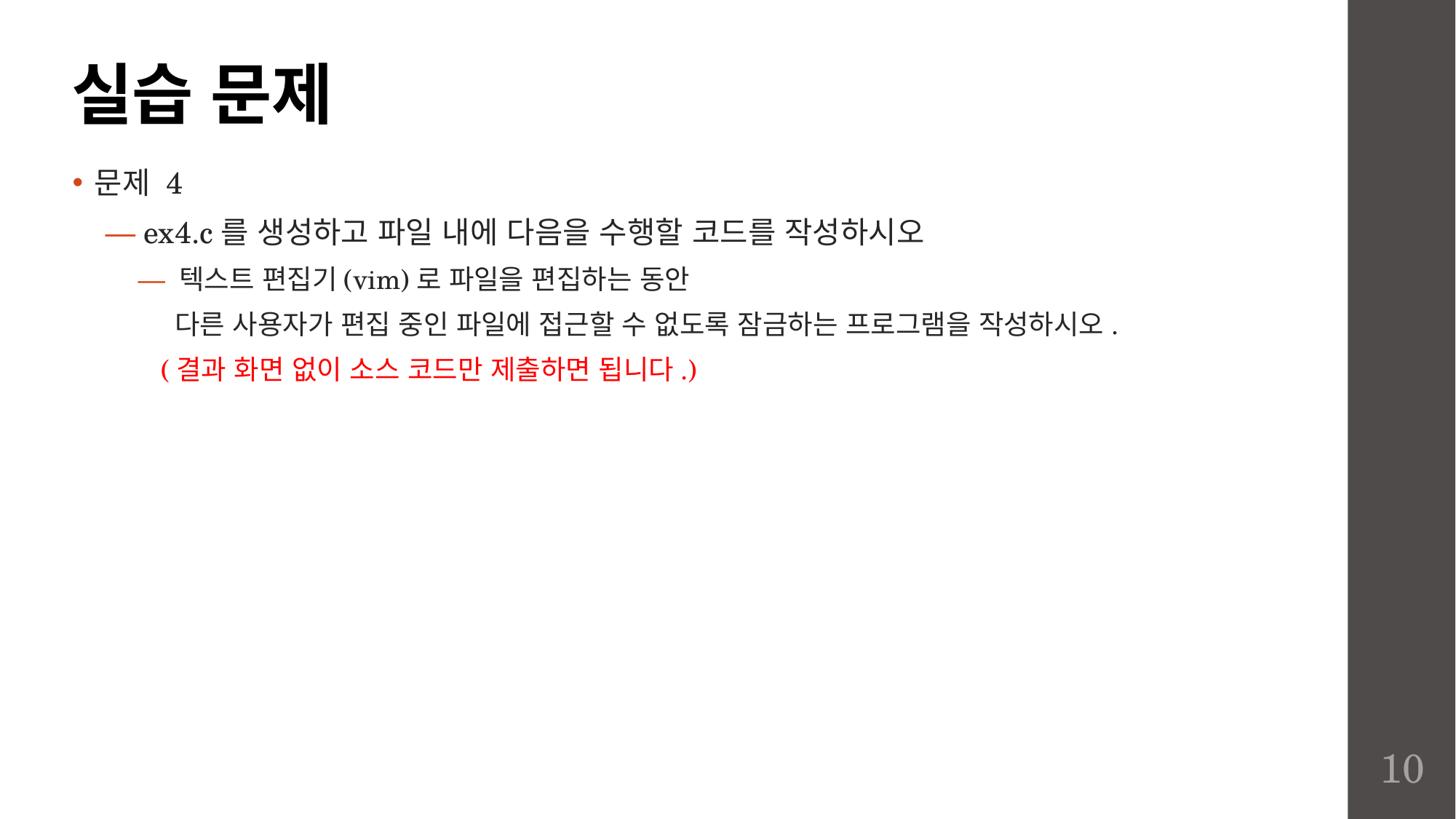

# 실습 문제
문제 4
 ex4.c를 생성하고 파일 내에 다음을 수행할 코드를 작성하시오
 텍스트 편집기(vim)로 파일을 편집하는 동안
    다른 사용자가 편집 중인 파일에 접근할 수 없도록 잠금하는 프로그램을 작성하시오.
   (결과 화면 없이 소스 코드만 제출하면 됩니다.)

10